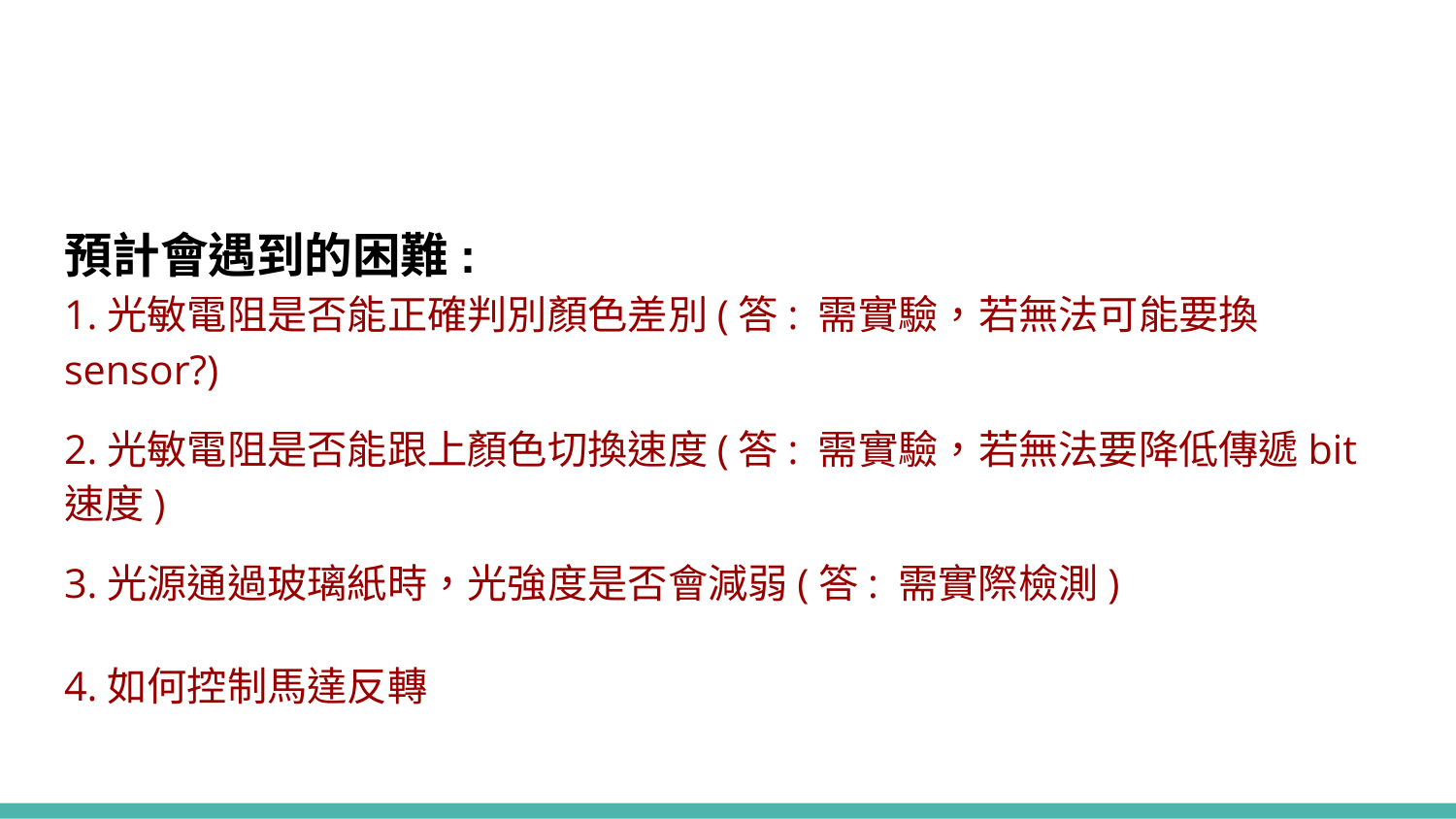

#
預計會遇到的困難:
1.光敏電阻是否能正確判別顏色差別(答: 需實驗，若無法可能要換sensor?)
2.光敏電阻是否能跟上顏色切換速度(答: 需實驗，若無法要降低傳遞bit速度)
3.光源通過玻璃紙時，光強度是否會減弱(答: 需實際檢測)
4.如何控制馬達反轉